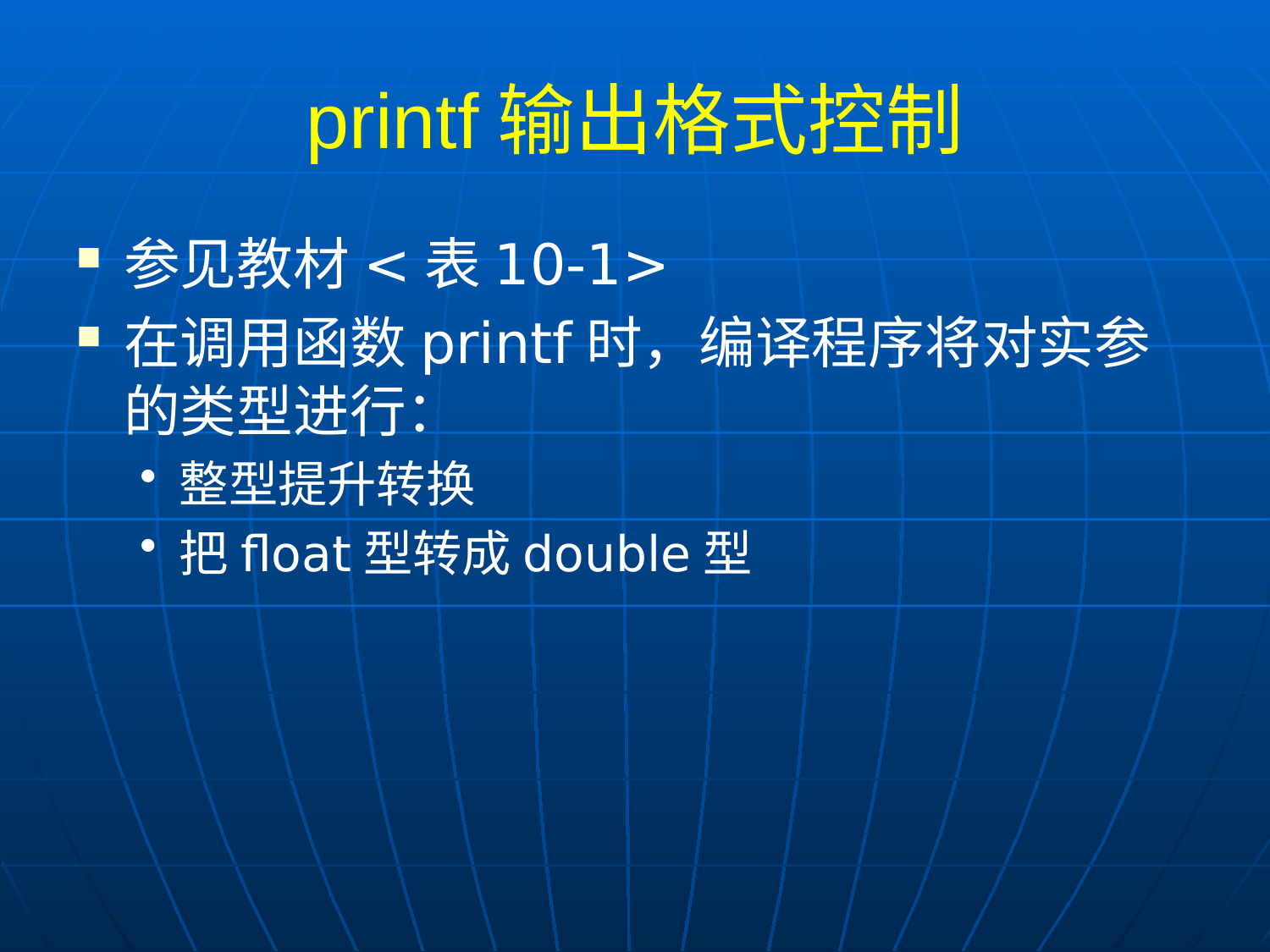

# printf输出格式控制
参见教材<表10-1>
在调用函数printf时，编译程序将对实参的类型进行：
整型提升转换
把float型转成double型